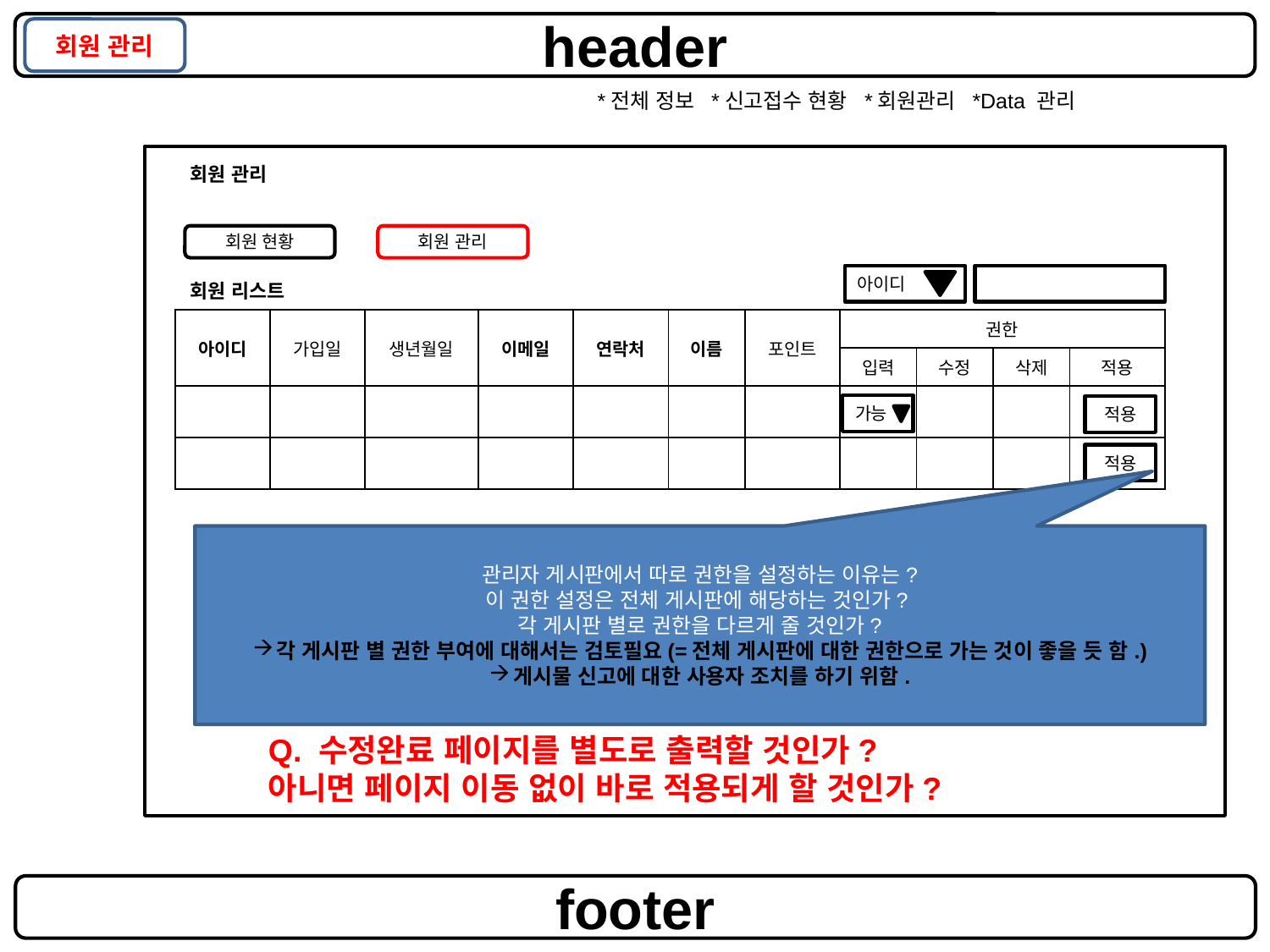

header
회원 관리
*전체 정보  *신고접수 현황  *회원관리  *Data 관리

회원 관리
회원 현황
회원 관리
아이디

회원 리스트
| 아이디 | 가입일 | 생년월일 | 이메일 | 연락처 | 이름 | 포인트 | 권한 |  |  |  |
| --- | --- | --- | --- | --- | --- | --- | --- | --- | --- | --- |
|  |  |  |  |  |  |  | 입력 | 수정 | 삭제 | 적용 |
|  |  |  |  |  |  |  |  |  |  |  |
|  |  |  |  |  |  |  |  |  |  |  |
가능
적용

적용
관리자 게시판에서 따로 권한을 설정하는 이유는?
이 권한 설정은 전체 게시판에 해당하는 것인가?
각 게시판 별로 권한을 다르게 줄 것인가?
각 게시판 별 권한 부여에 대해서는 검토필요(=전체 게시판에 대한 권한으로 가는 것이 좋을 듯 함.)
게시물 신고에 대한 사용자 조치를 하기 위함.
Q. 수정완료 페이지를 별도로 출력할 것인가?
아니면 페이지 이동 없이 바로 적용되게 할 것인가?
footer